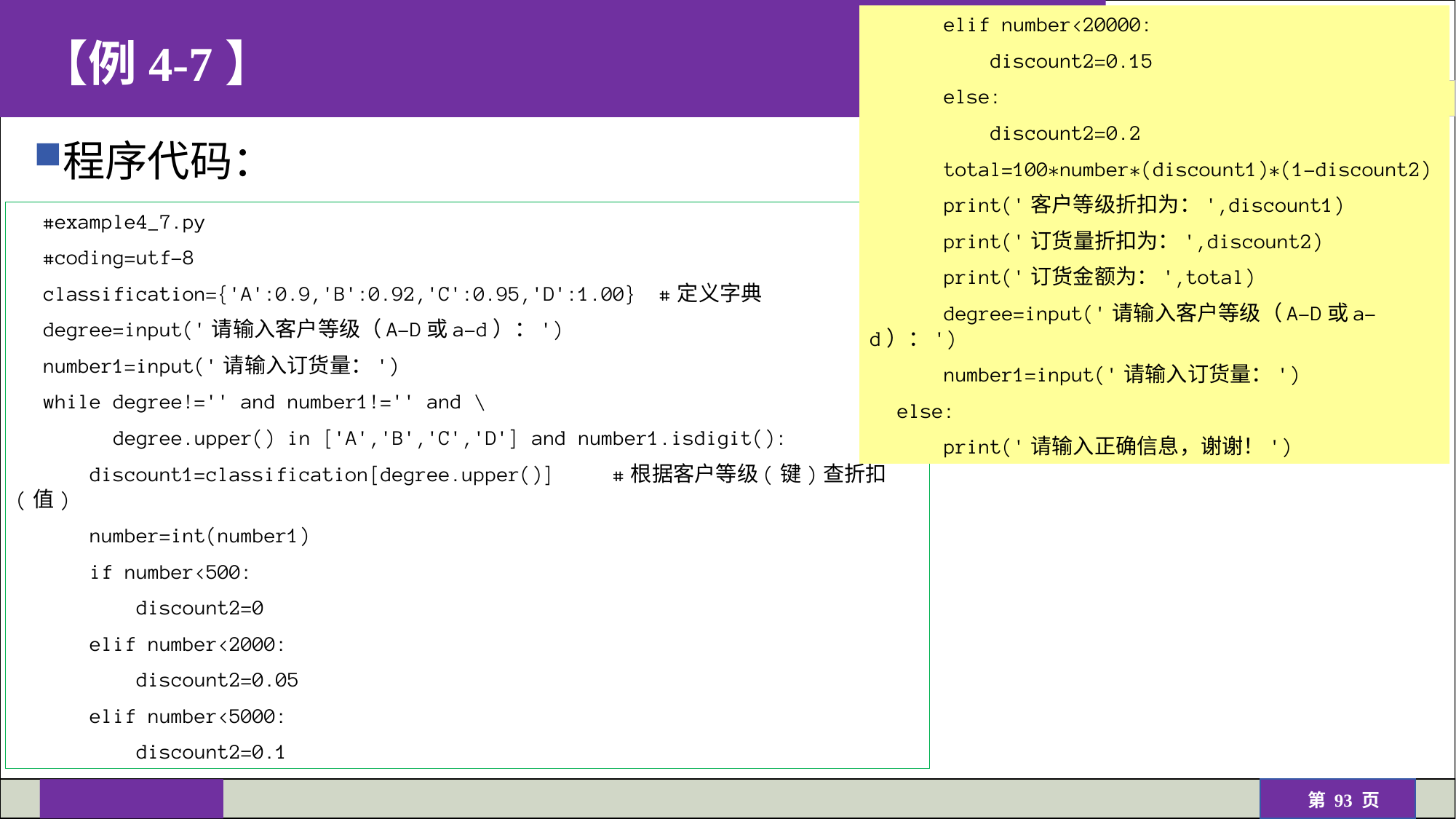

# 【例4-7】
    elif number<20000:
        discount2=0.15
    else:
        discount2=0.2
    total=100*number*(discount1)*(1-discount2)
    print('客户等级折扣为：',discount1)
    print('订货量折扣为：',discount2)
    print('订货金额为：',total)
    degree=input('请输入客户等级（A-D或a-d）：')
    number1=input('请输入订货量：')
else:
    print('请输入正确信息，谢谢！')
程序代码：
#example4_7.py
#coding=utf-8
classification={'A':0.9,'B':0.92,'C':0.95,'D':1.00}  #定义字典
degree=input('请输入客户等级（A-D或a-d）：')
number1=input('请输入订货量：')
while degree!='' and number1!='' and \
      degree.upper() in ['A','B','C','D'] and number1.isdigit():
    discount1=classification[degree.upper()]     #根据客户等级(键)查折扣(值)
    number=int(number1)
    if number<500:
        discount2=0
    elif number<2000:
        discount2=0.05
    elif number<5000:
        discount2=0.1